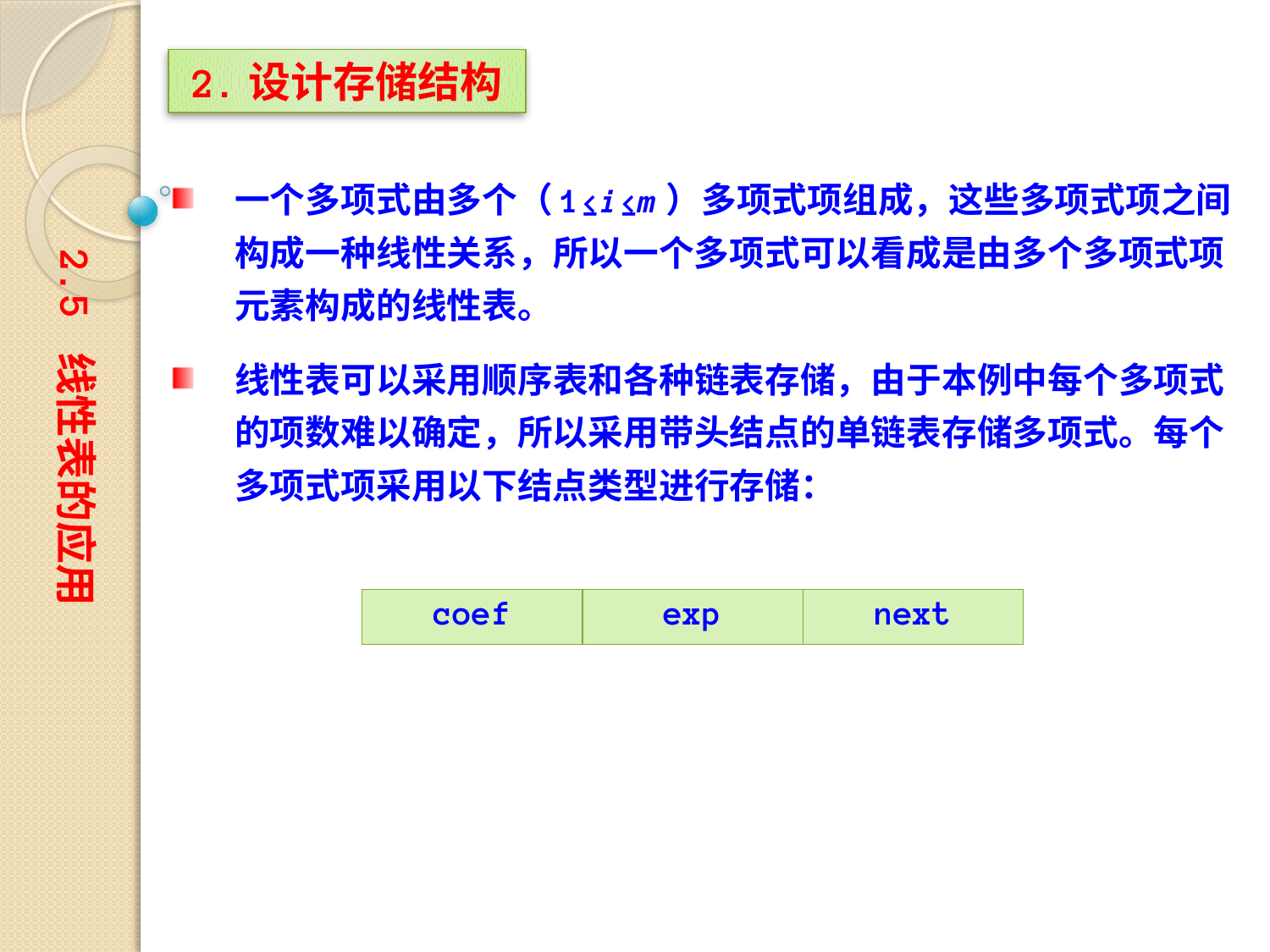

2.设计存储结构
一个多项式由多个（1≤i≤m）多项式项组成，这些多项式项之间构成一种线性关系，所以一个多项式可以看成是由多个多项式项元素构成的线性表。
线性表可以采用顺序表和各种链表存储，由于本例中每个多项式的项数难以确定，所以采用带头结点的单链表存储多项式。每个多项式项采用以下结点类型进行存储：
2.5 线性表的应用
| coef | exp | next |
| --- | --- | --- |